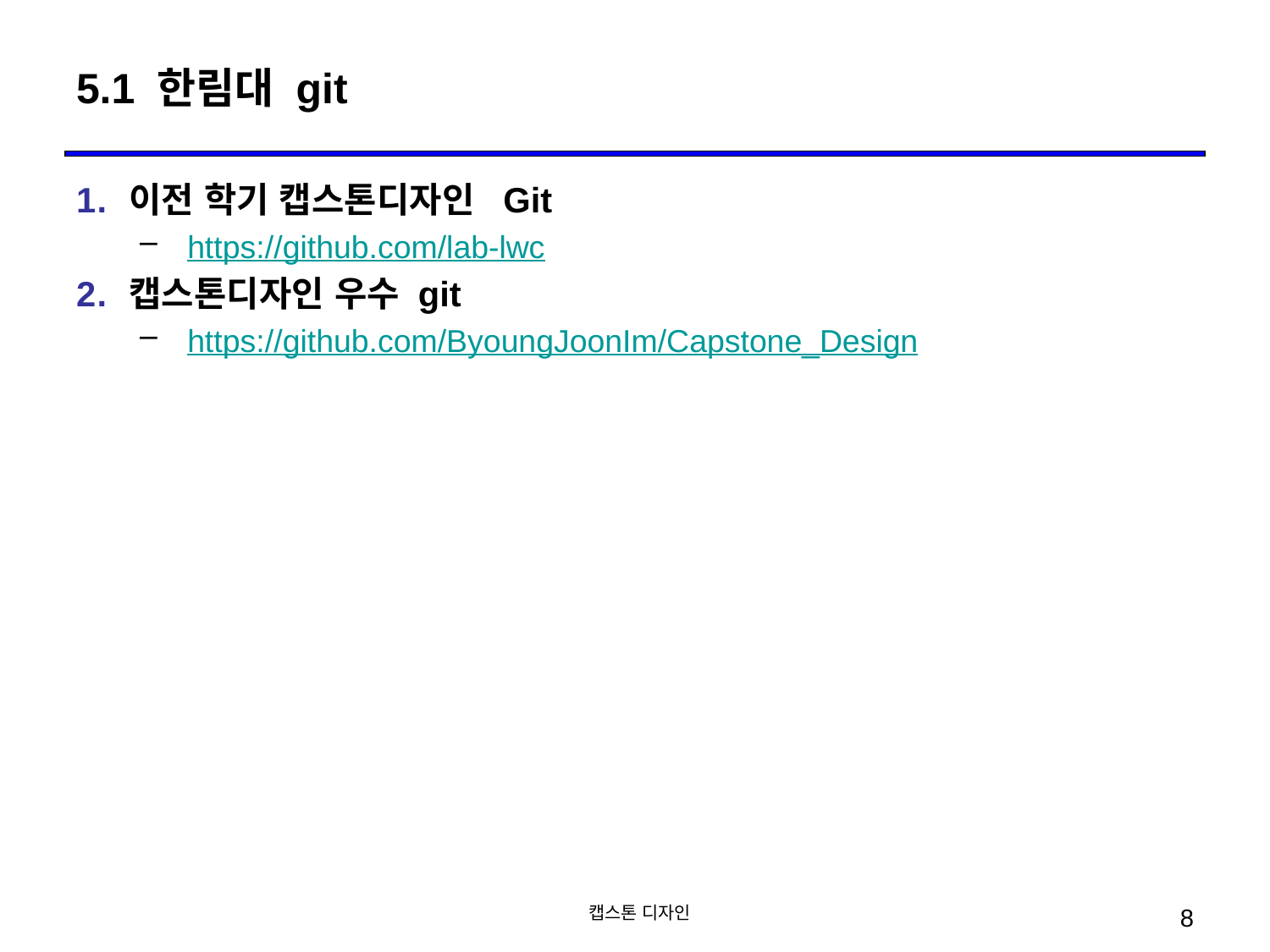

# 5.1 한림대 git
이전 학기 캡스톤디자인  Git
https://github.com/lab-lwc
캡스톤디자인 우수 git
https://github.com/ByoungJoonIm/Capstone_Design

 캡스톤 디자인
8